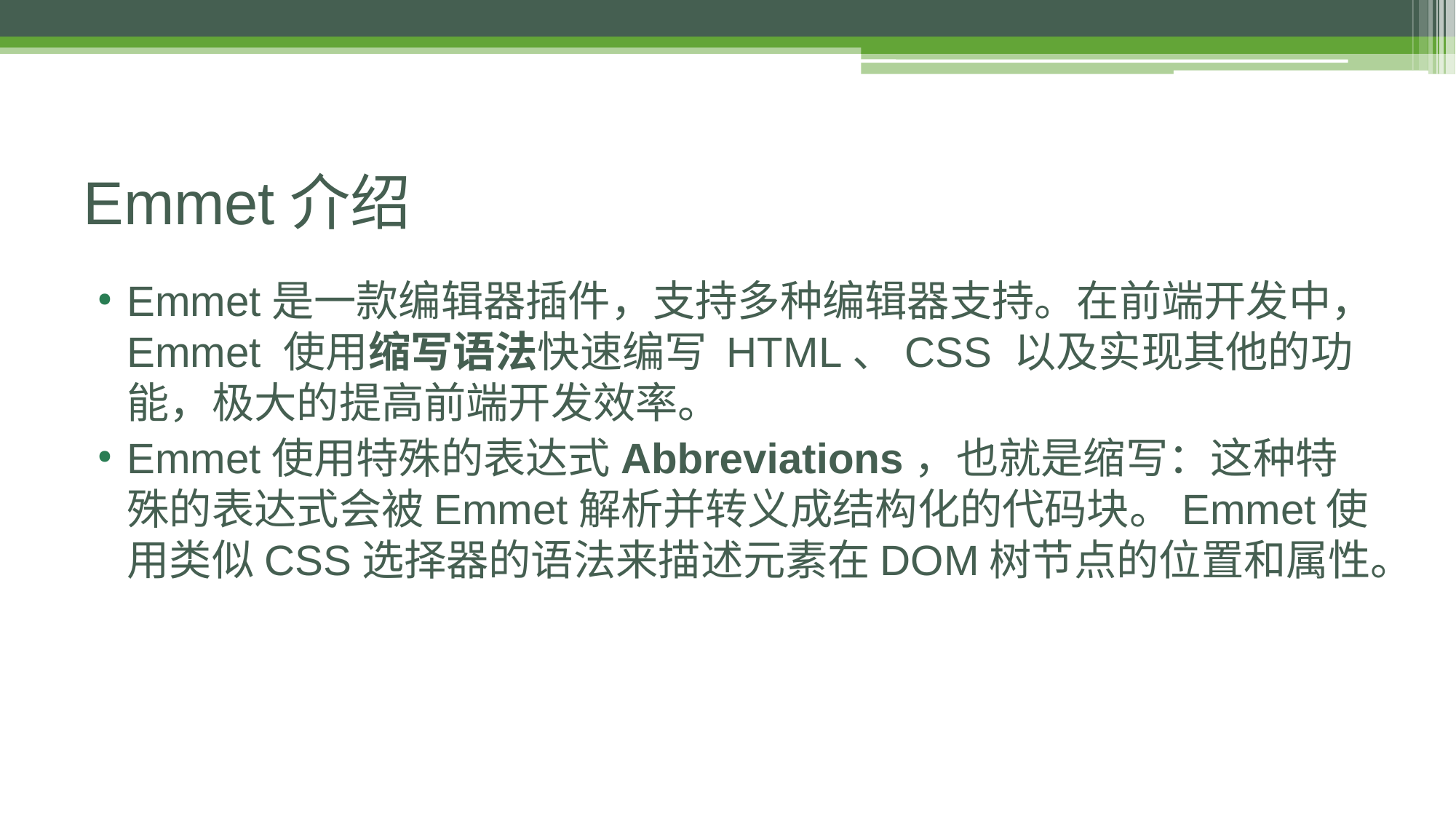

# Emmet介绍
Emmet是一款编辑器插件，支持多种编辑器支持。在前端开发中，Emmet 使用缩写语法快速编写 HTML、CSS 以及实现其他的功能，极大的提高前端开发效率。
Emmet使用特殊的表达式Abbreviations，也就是缩写：这种特殊的表达式会被Emmet解析并转义成结构化的代码块。Emmet使用类似CSS选择器的语法来描述元素在DOM树节点的位置和属性。